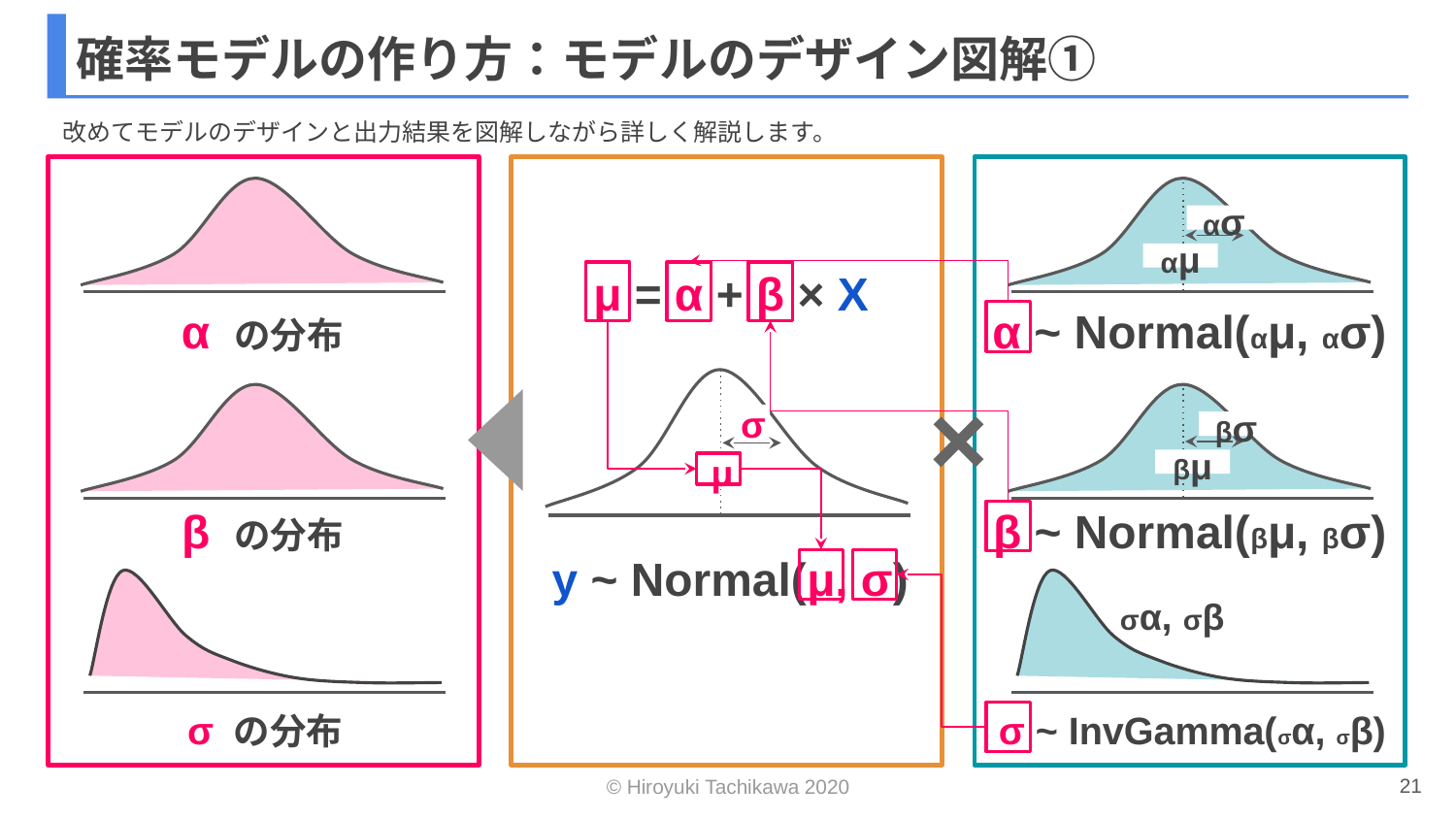

# 確率モデルの作り方：モデルのデザイン図解①
改めてモデルのデザインと出力結果を図解しながら詳しく解説します。

ασ
αμ

μ = α + β × X
α の分布
α ~ Normal(αμ, ασ)

×
σ
βσ

βμ
μ

β の分布
β ~ Normal(βμ, βσ)
y ~ Normal(μ, σ)

σα, σβ
σ の分布
σ ~ InvGamma(σα, σβ)

21